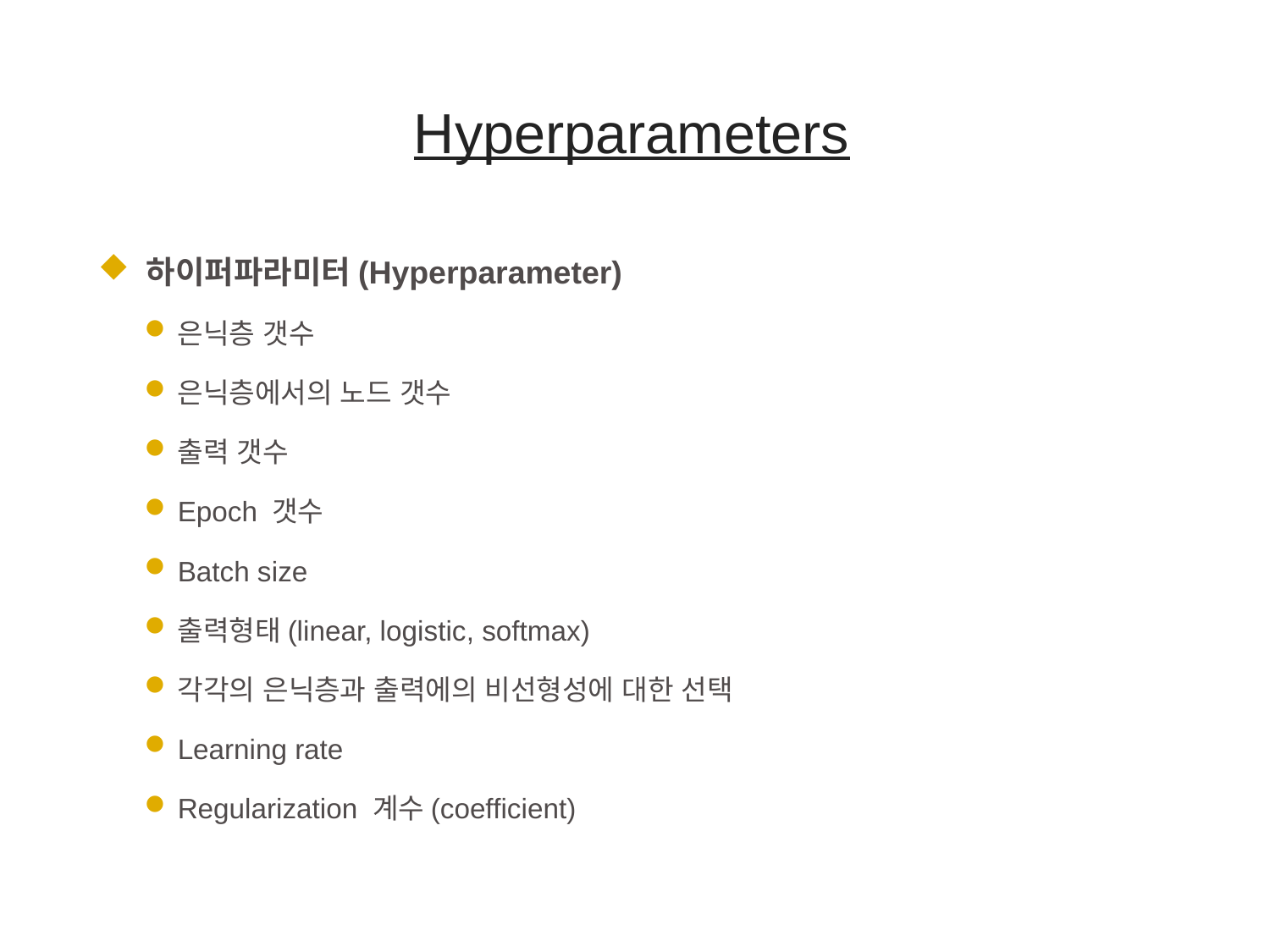

# Hyperparameters
 하이퍼파라미터(Hyperparameter)
은닉층 갯수
은닉층에서의 노드 갯수
출력 갯수
Epoch 갯수
Batch size
출력형태(linear, logistic, softmax)
각각의 은닉층과 출력에의 비선형성에 대한 선택
Learning rate
Regularization 계수(coefficient)